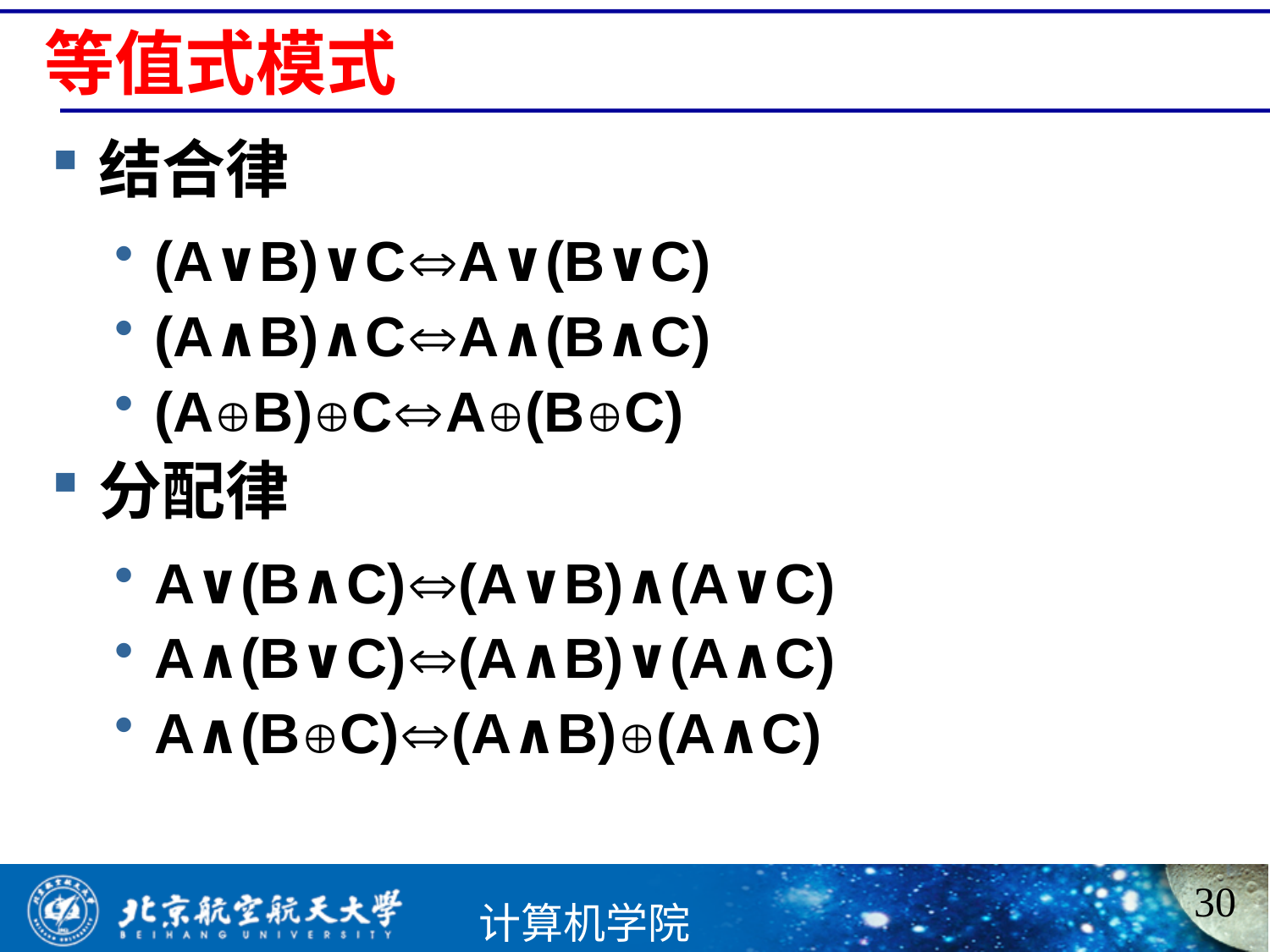

# 等值式模式
结合律
(A∨B)∨C⇔A∨(B∨C)
(A∧B)∧C⇔A∧(B∧C)
(A⊕B)⊕C⇔A⊕(B⊕C)
分配律
A∨(B∧C)⇔(A∨B)∧(A∨C)
A∧(B∨C)⇔(A∧B)∨(A∧C)
A∧(B⊕C)⇔(A∧B)⊕(A∧C)